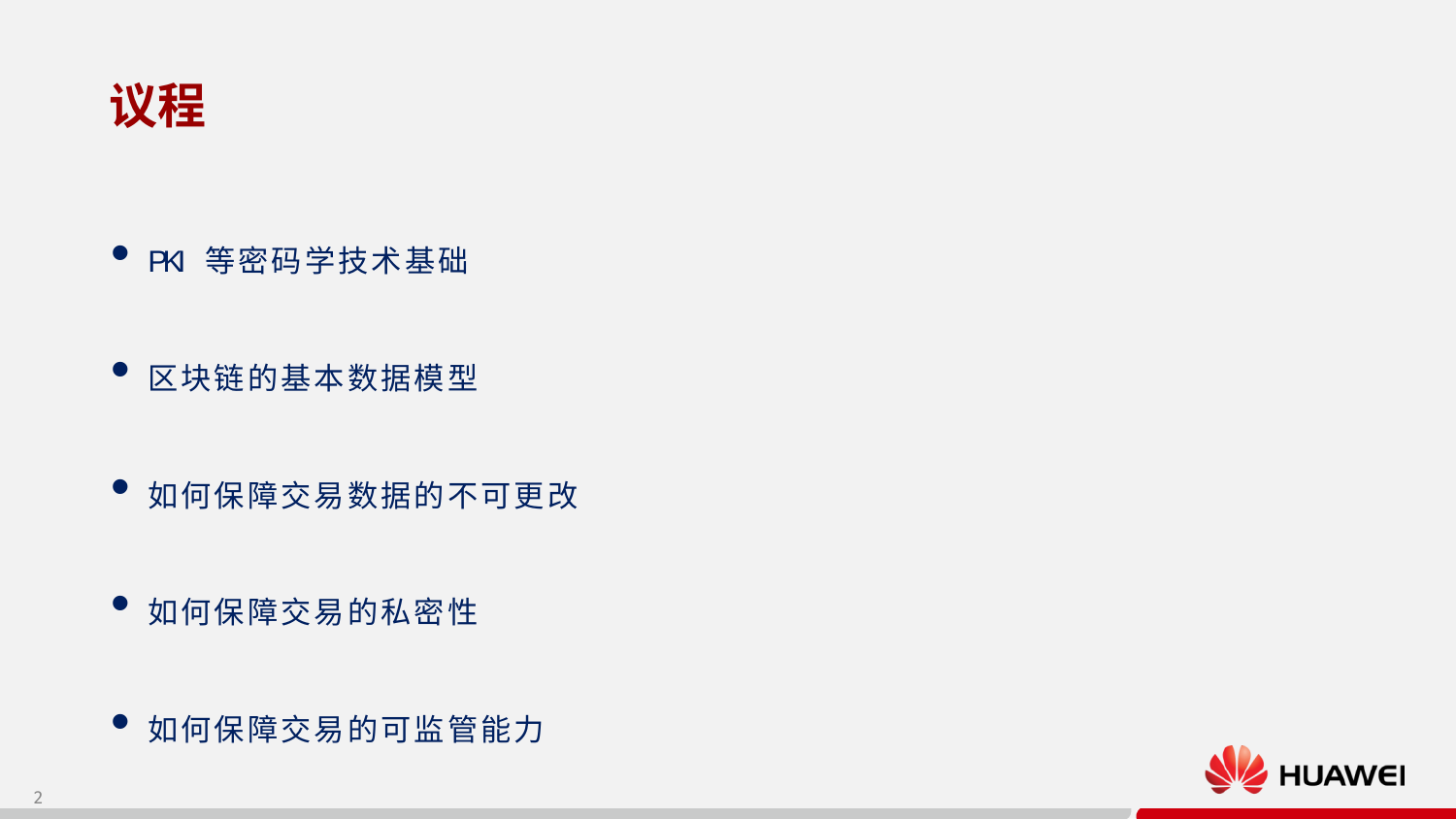

# 议程
PKI  等密码学技术基础

区块链的基本数据模型

如何保障交易数据的不可更改

如何保障交易的私密性

如何保障交易的可监管能力

如何保护隐私
2